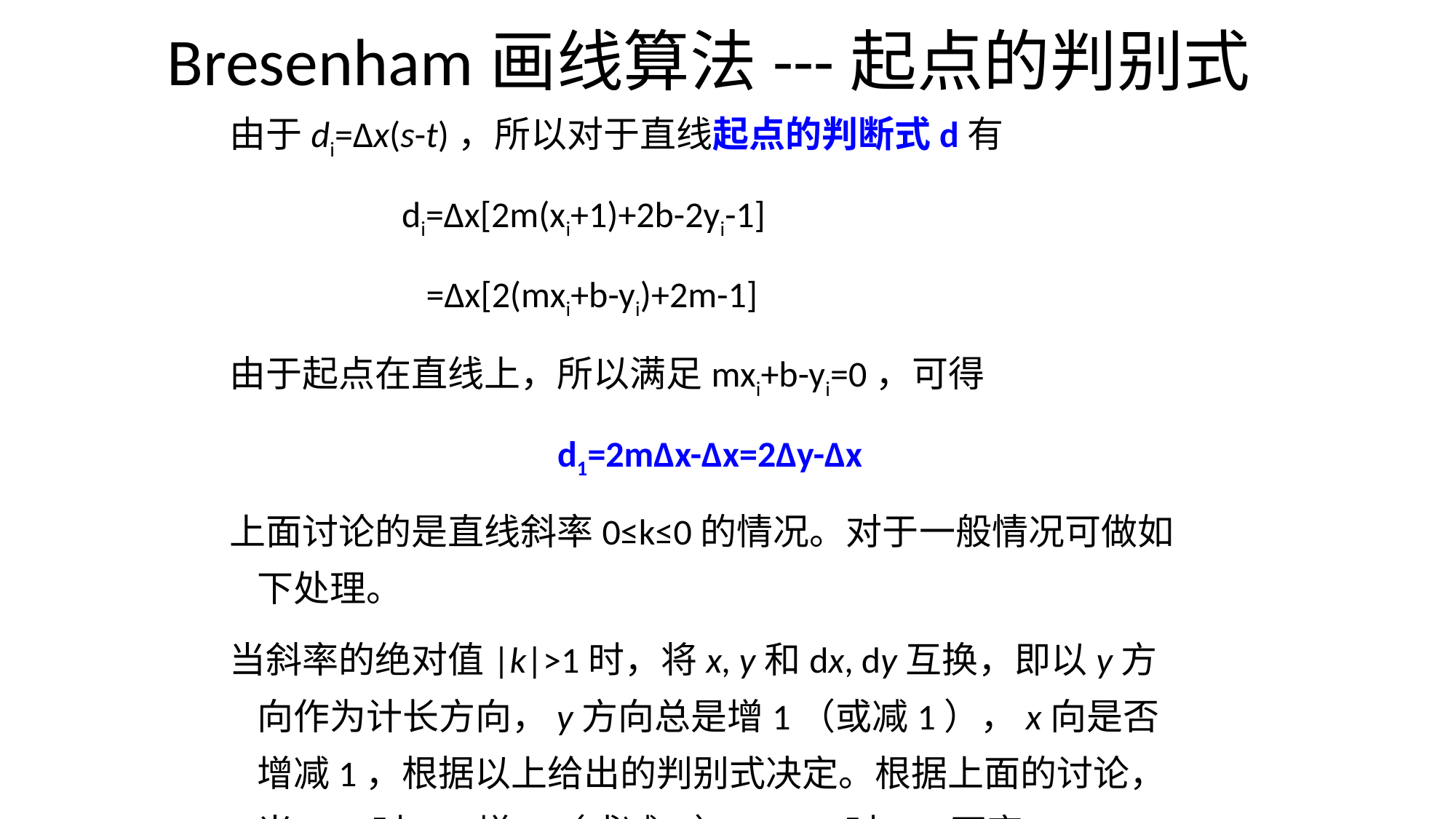

# Bresenham画线算法---起点的判别式
由于di=Δx(s-t)，所以对于直线起点的判断式d有
                     di=Δx[2m(xi+1)+2b-2yi-1]
                        =Δx[2(mxi+b-yi)+2m-1]
由于起点在直线上，所以满足mxi+b-yi=0，可得
d1=2mΔx-Δx=2Δy-Δx
上面讨论的是直线斜率0≤k≤0的情况。对于一般情况可做如下处理。
当斜率的绝对值|k|>1时，将x, y和dx, dy互换，即以y方向作为计长方向，y方向总是增1（或减1），x向是否增减1，根据以上给出的判别式决定。根据上面的讨论，当di≥0时，x增1（或减1），di<0时，x不变。